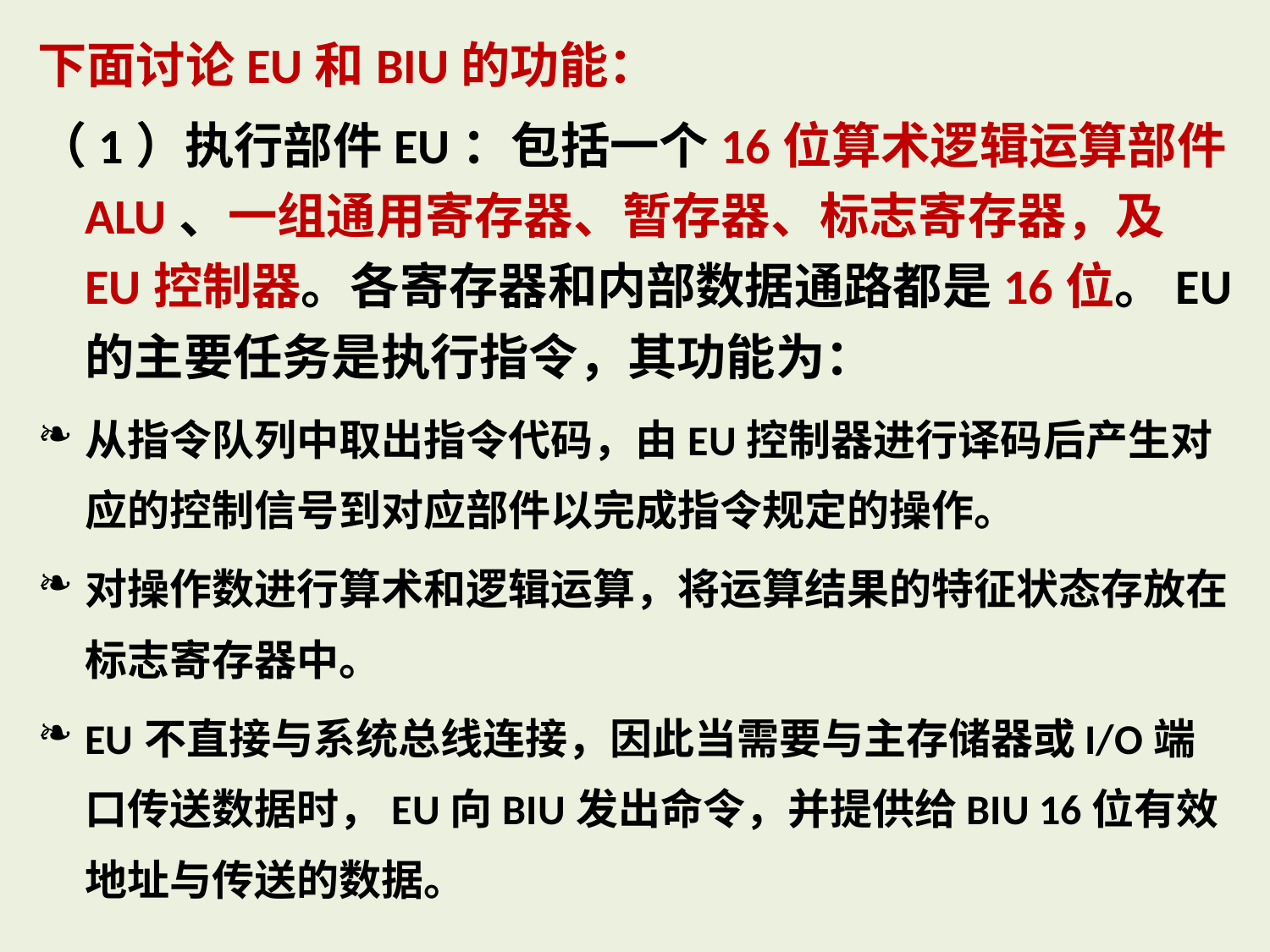

下面讨论EU和BIU的功能：
（1）执行部件EU：包括一个16位算术逻辑运算部件ALU、一组通用寄存器、暂存器、标志寄存器，及EU控制器。各寄存器和内部数据通路都是16位。EU的主要任务是执行指令，其功能为：
从指令队列中取出指令代码，由EU控制器进行译码后产生对应的控制信号到对应部件以完成指令规定的操作。
对操作数进行算术和逻辑运算，将运算结果的特征状态存放在标志寄存器中。
EU不直接与系统总线连接，因此当需要与主存储器或I/O端口传送数据时，EU向BIU发出命令，并提供给BIU 16位有效地址与传送的数据。

9